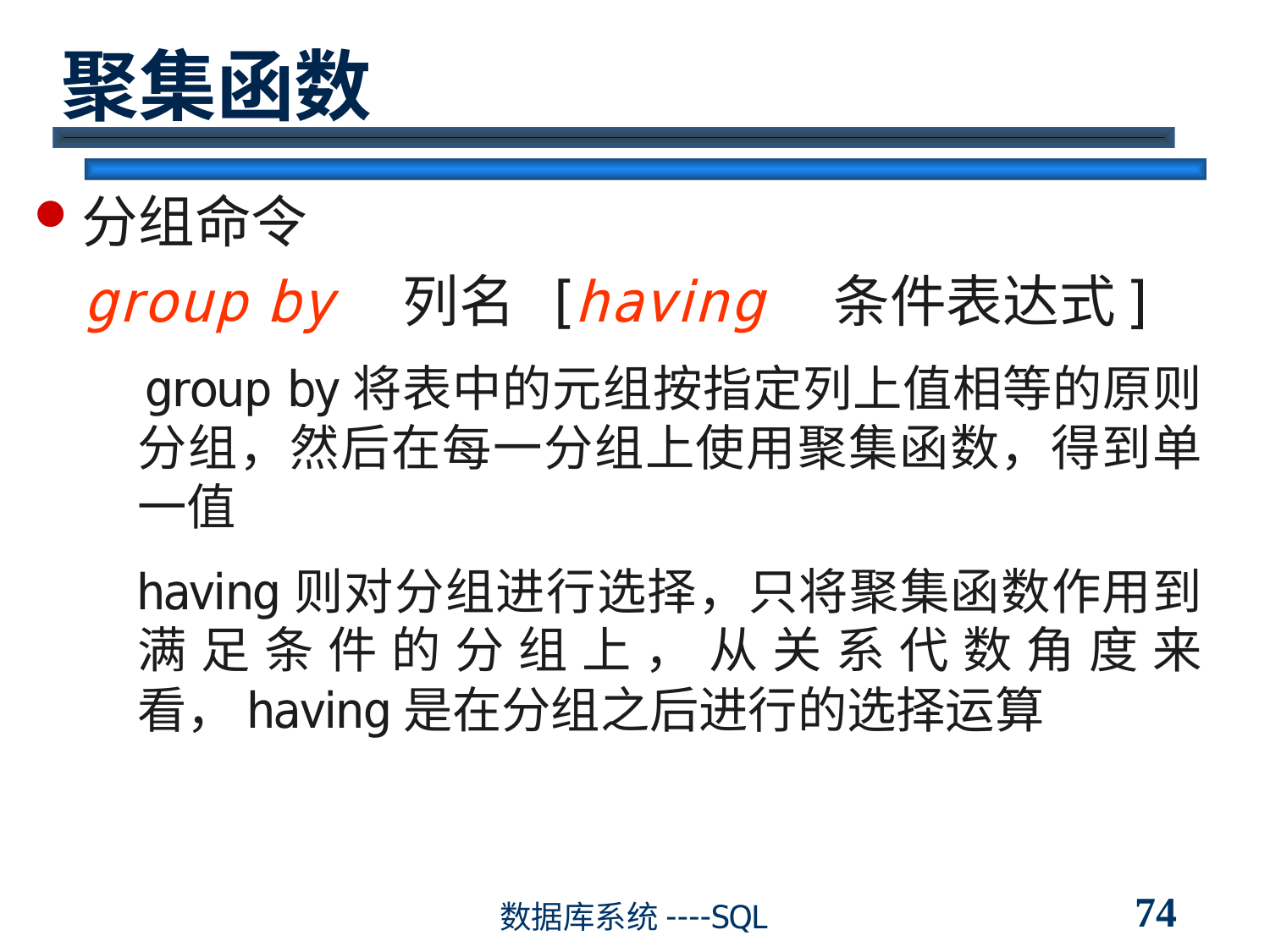

# 聚集函数
分组命令
group by   列名  [having   条件表达式]
   group by将表中的元组按指定列上值相等的原则分组，然后在每一分组上使用聚集函数，得到单一值
	having则对分组进行选择，只将聚集函数作用到满足条件的分组上，从关系代数角度来看，having是在分组之后进行的选择运算
74
数据库系统----SQL